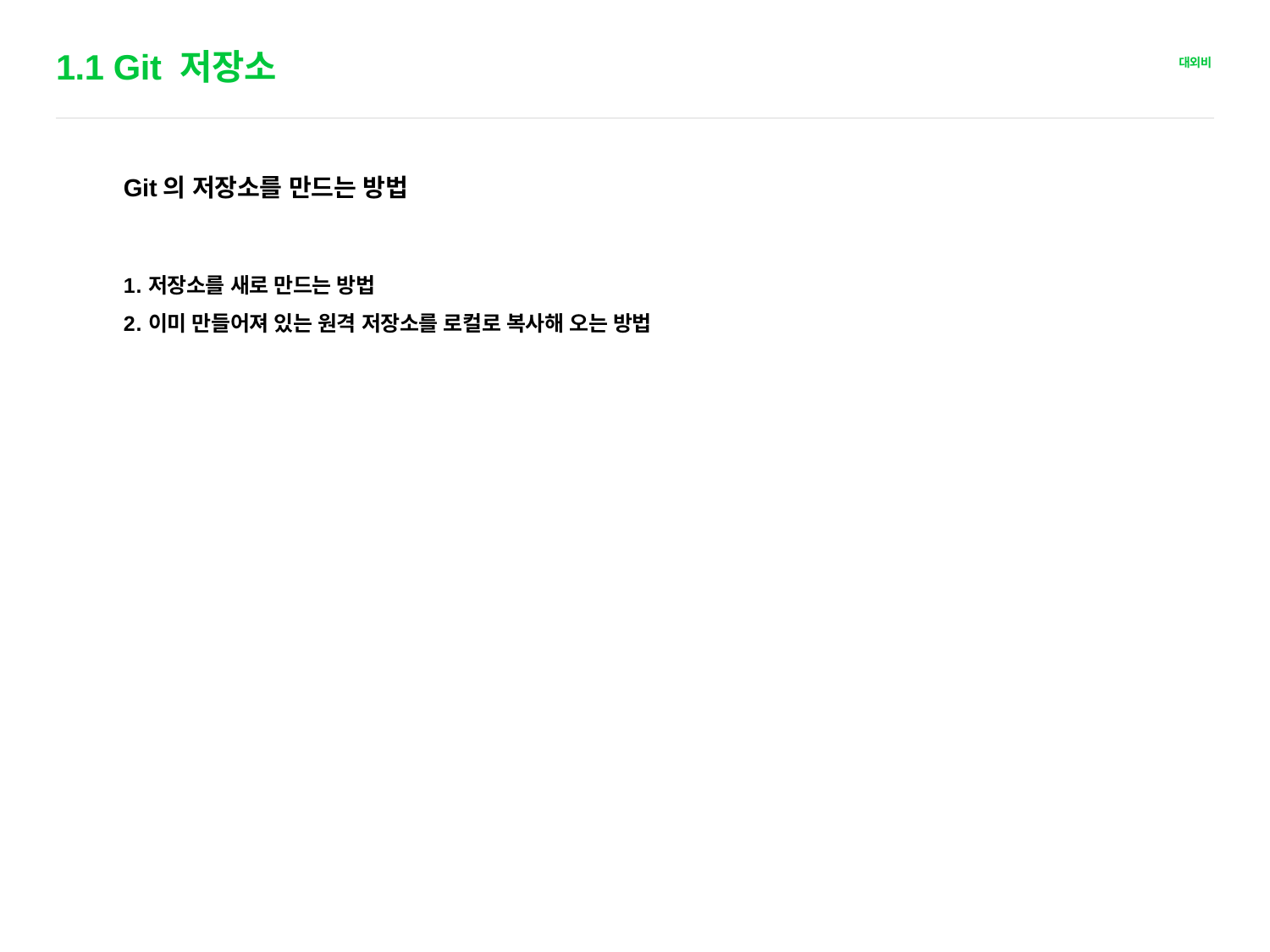

# 1.1 Git 저장소
Git의 저장소를 만드는 방법

저장소를 새로 만드는 방법
이미 만들어져 있는 원격 저장소를 로컬로 복사해 오는 방법